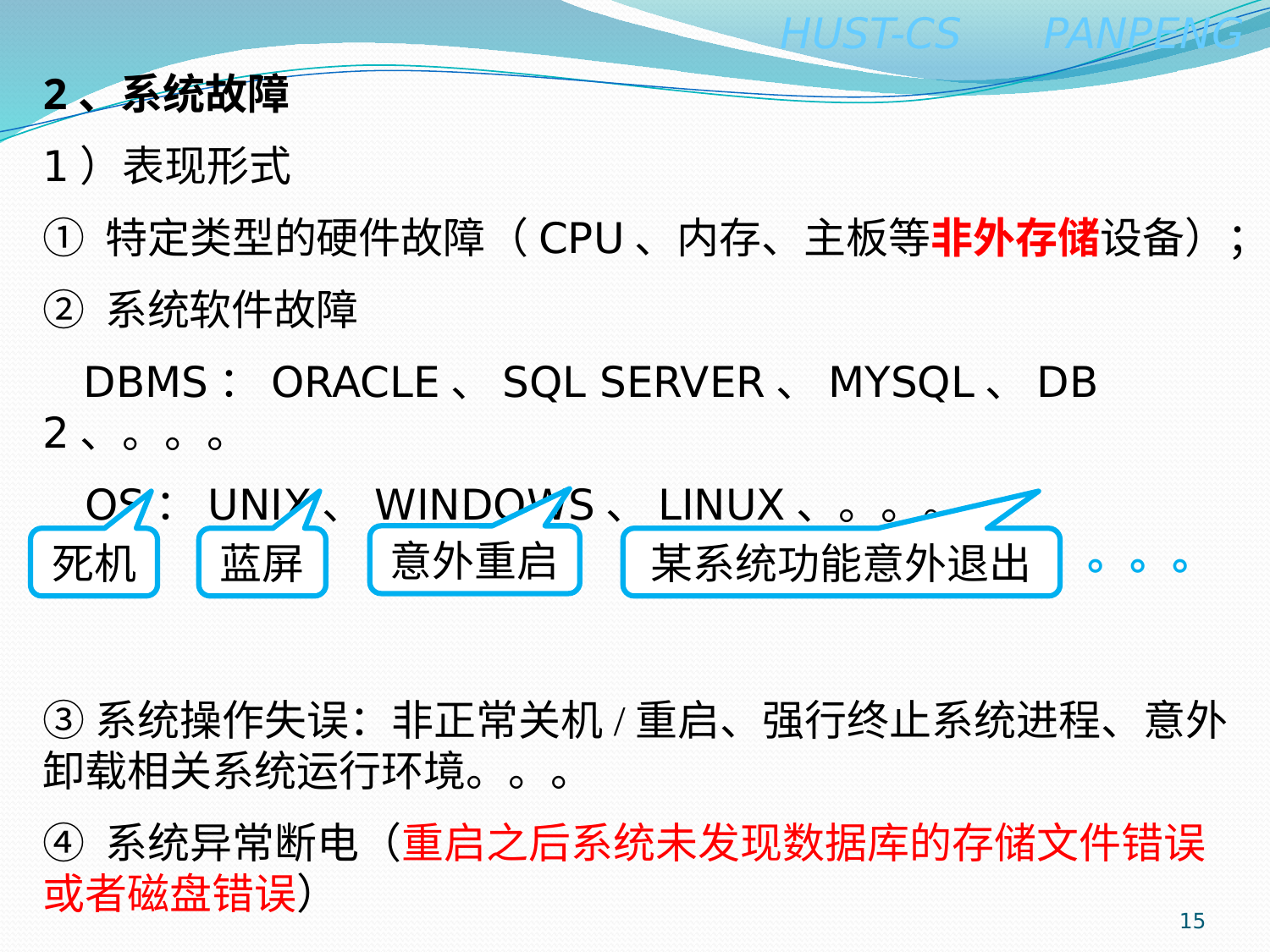

2、系统故障
1）表现形式
① 特定类型的硬件故障（CPU、内存、主板等非外存储设备）；
② 系统软件故障
   DBMS：ORACLE、SQL SERVER、MYSQL、DB2、。。。
    OS：UNIX、WINDOWS、LINUX、。。。

③系统操作失误：非正常关机/重启、强行终止系统进程、意外卸载相关系统运行环境。。。
④ 系统异常断电（重启之后系统未发现数据库的存储文件错误或者磁盘错误）
。。。
意外重启
死机
蓝屏
某系统功能意外退出
15